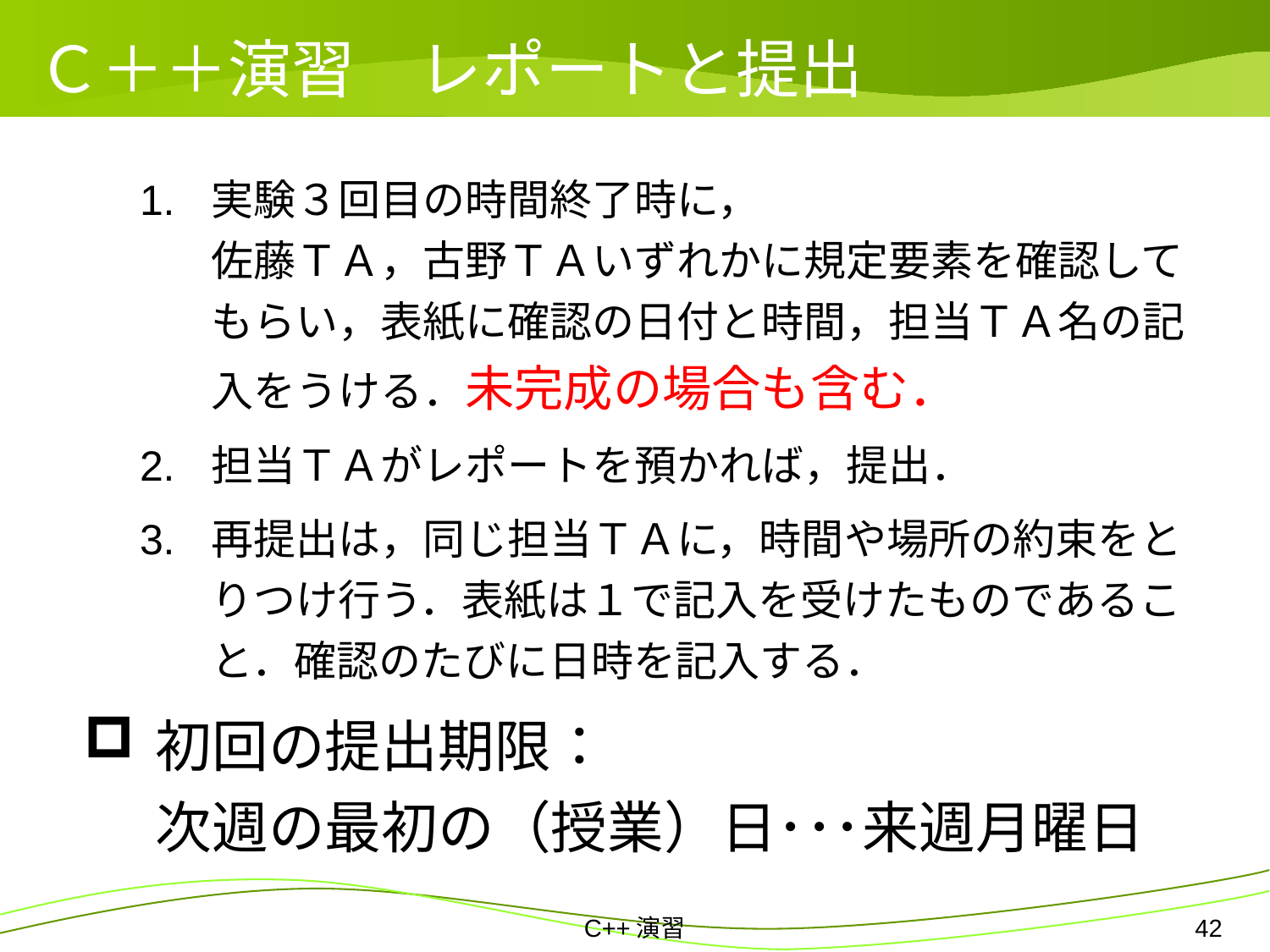

# Ｃ＋＋演習　レポートと提出
実験３回目の時間終了時に，
佐藤ＴＡ，古野ＴＡいずれかに規定要素を確認してもらい，表紙に確認の日付と時間，担当ＴＡ名の記入をうける．未完成の場合も含む．
担当ＴＡがレポートを預かれば，提出．
再提出は，同じ担当ＴＡに，時間や場所の約束をとりつけ行う．表紙は１で記入を受けたものであること．確認のたびに日時を記入する．
初回の提出期限：　
次週の最初の（授業）日･･･来週月曜日
C++演習
42